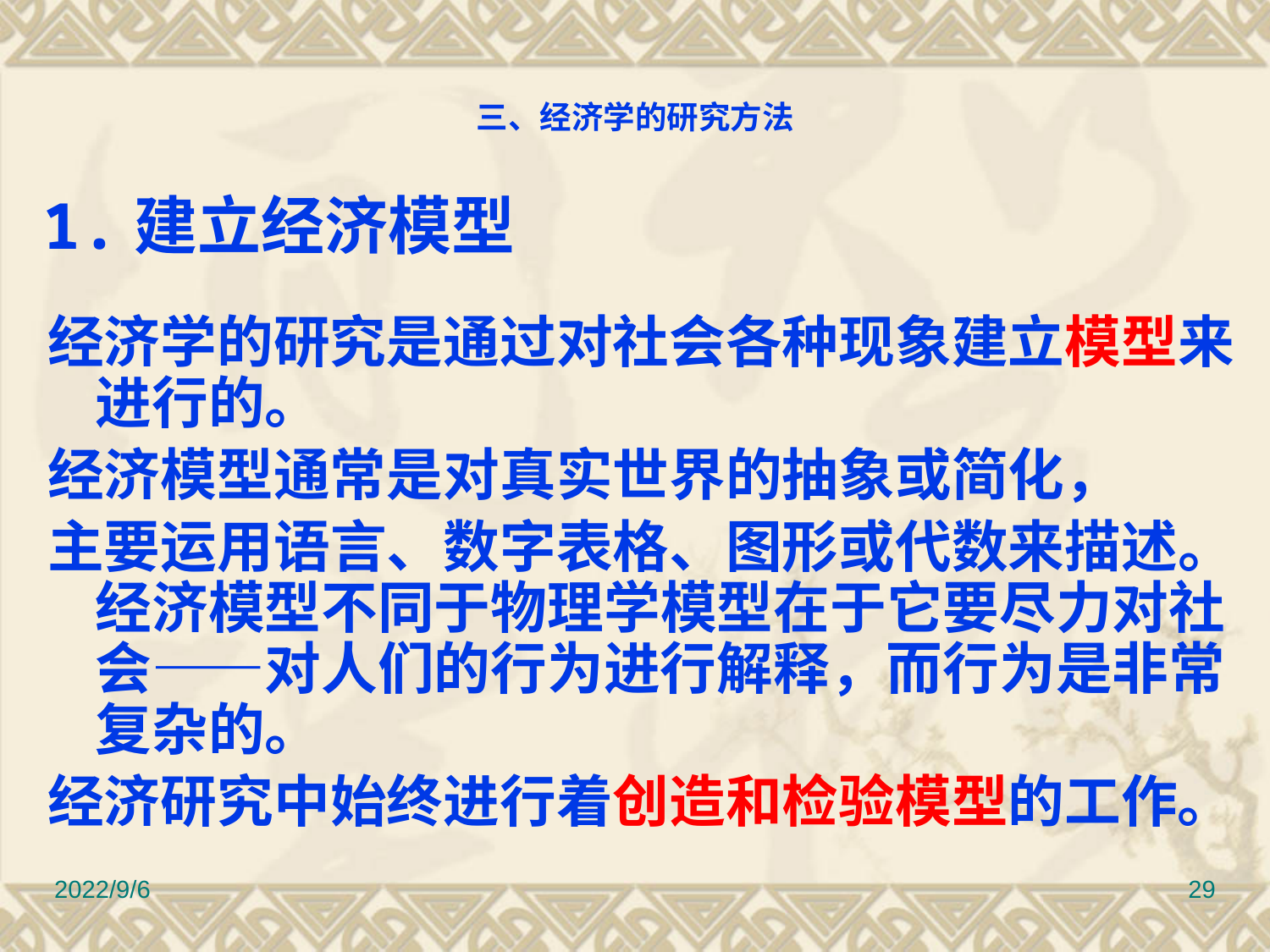

三、经济学的研究方法
1.建立经济模型
经济学的研究是通过对社会各种现象建立模型来进行的。
经济模型通常是对真实世界的抽象或简化，
主要运用语言、数字表格、图形或代数来描述。经济模型不同于物理学模型在于它要尽力对社会——对人们的行为进行解释，而行为是非常复杂的。
经济研究中始终进行着创造和检验模型的工作。
2022/9/6
29